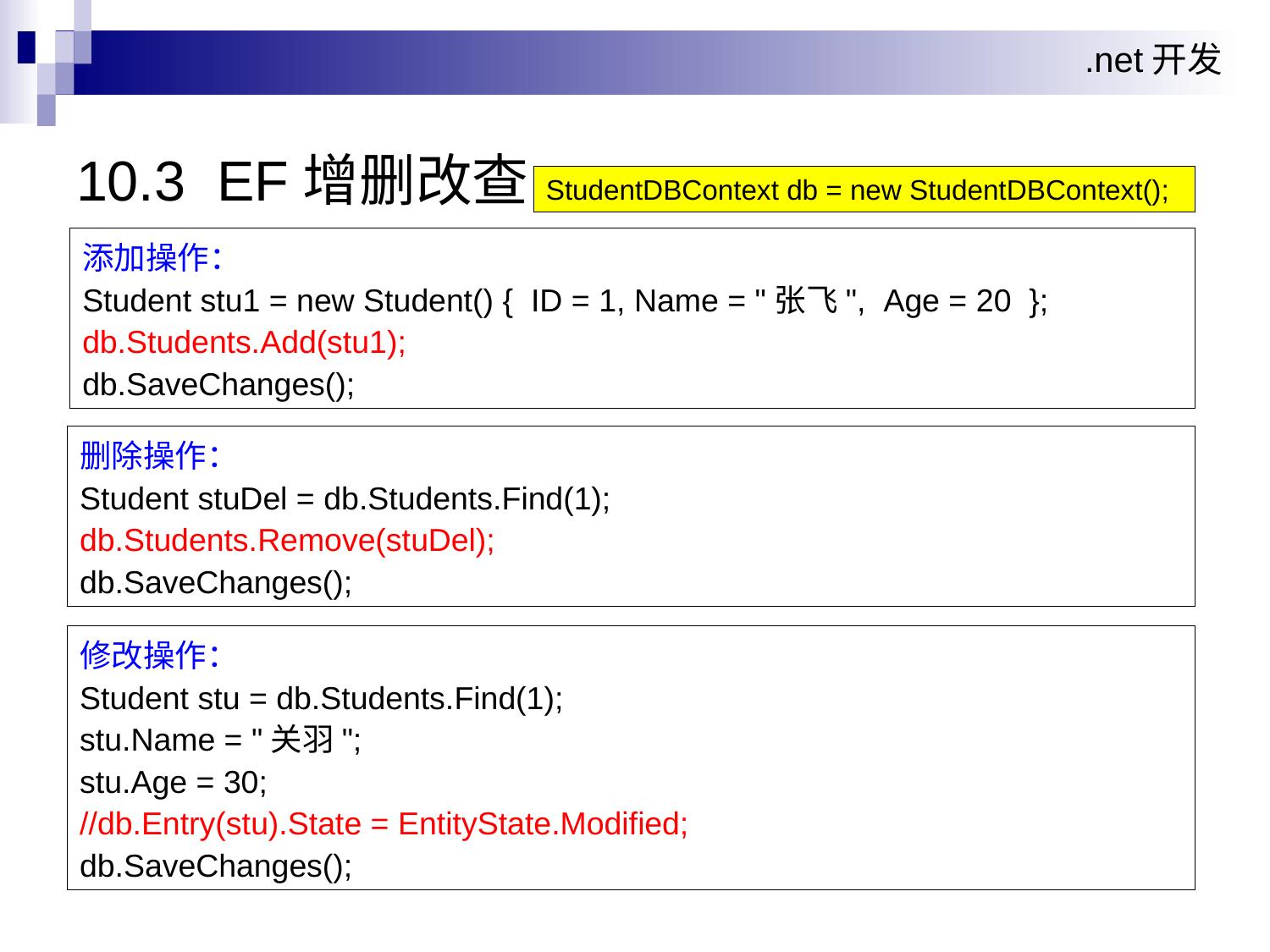

10.3  EF增删改查
StudentDBContext db = new StudentDBContext();
添加操作：
Student stu1 = new Student() {  ID = 1, Name = "张飞",  Age = 20  };
db.Students.Add(stu1);
db.SaveChanges();
删除操作：
Student stuDel = db.Students.Find(1);
db.Students.Remove(stuDel);
db.SaveChanges();
修改操作：
Student stu = db.Students.Find(1);
stu.Name = "关羽";
stu.Age = 30;
//db.Entry(stu).State = EntityState.Modified;
db.SaveChanges();